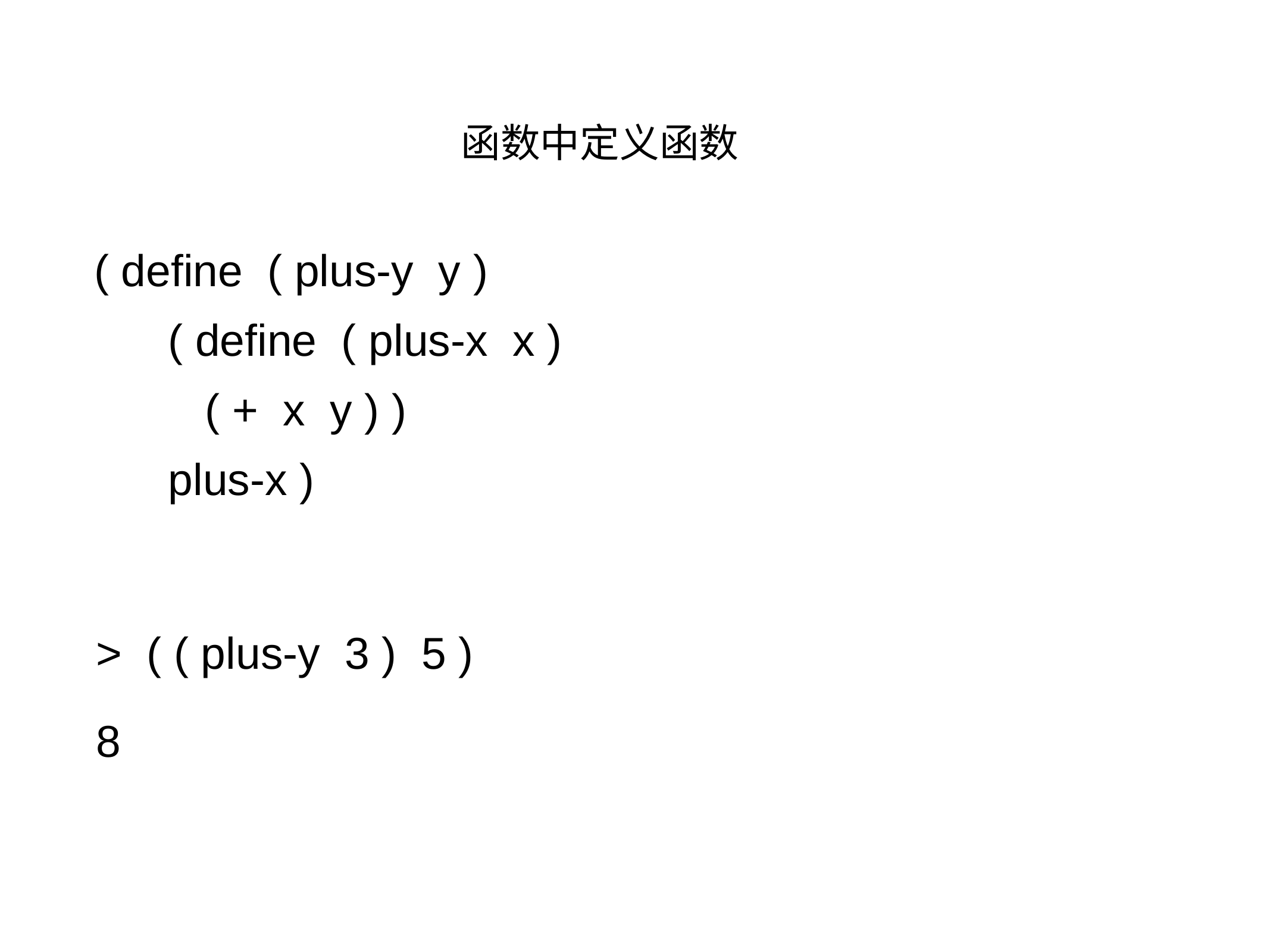

函数中定义函数
( define  ( plus-y  y )
      ( define  ( plus-x  x )
         ( +  x  y ) )
      plus-x )
>  ( ( plus-y  3 )  5 )
8